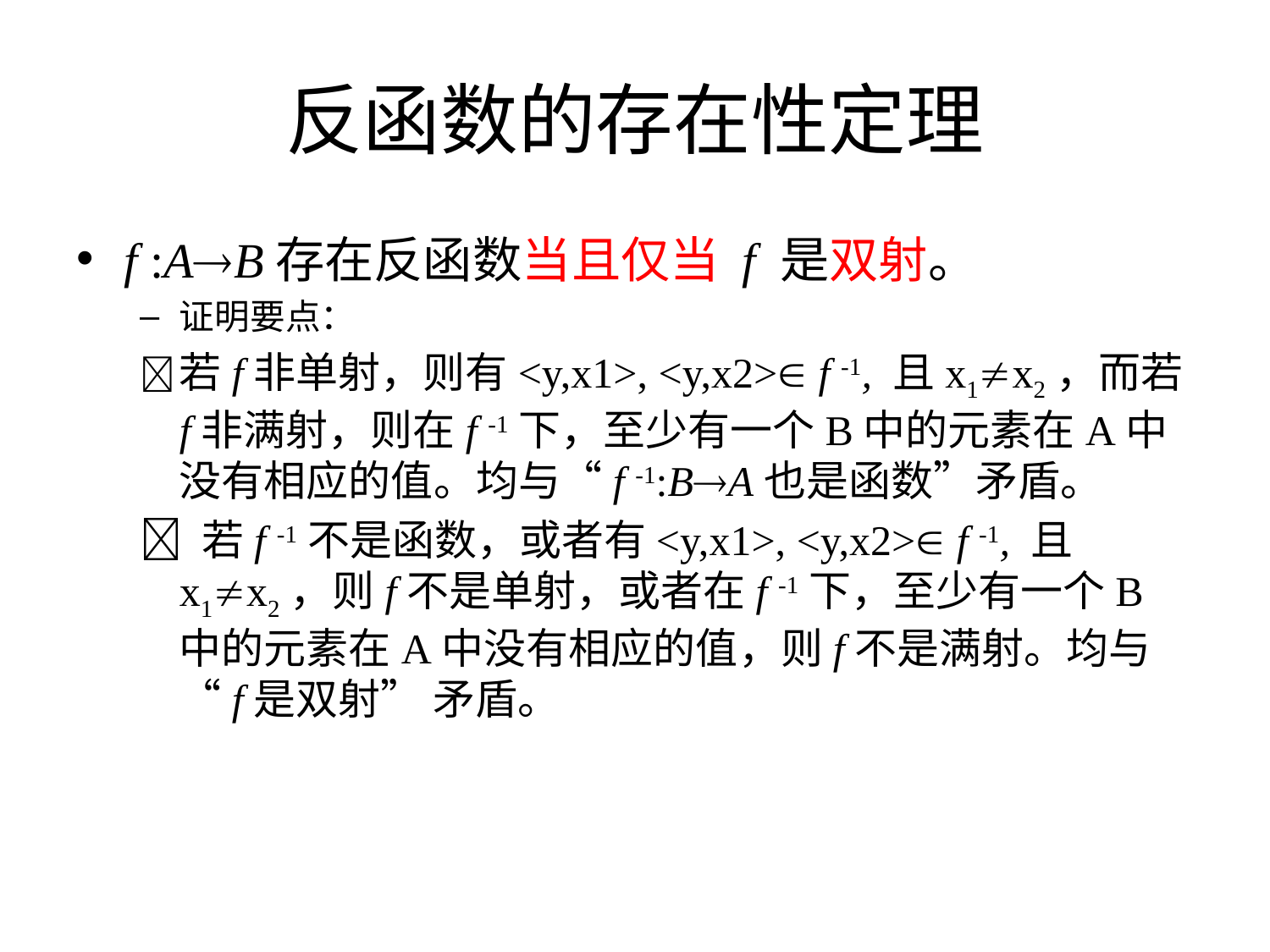

# 反函数的存在性定理
f :A→B存在反函数当且仅当 f 是双射。
证明要点：
⇒	若f非单射，则有<y,x1>, <y,x2>∈ f -1, 且x1≠x2，而若f非满射，则在f -1下，至少有一个B中的元素在A中没有相应的值。均与“f -1:B→A也是函数”矛盾。
⇐ 若f -1不是函数，或者有<y,x1>, <y,x2>∈ f -1, 且x1≠x2，则f不是单射，或者在f -1下，至少有一个B中的元素在A中没有相应的值，则f不是满射。均与“f是双射” 矛盾。